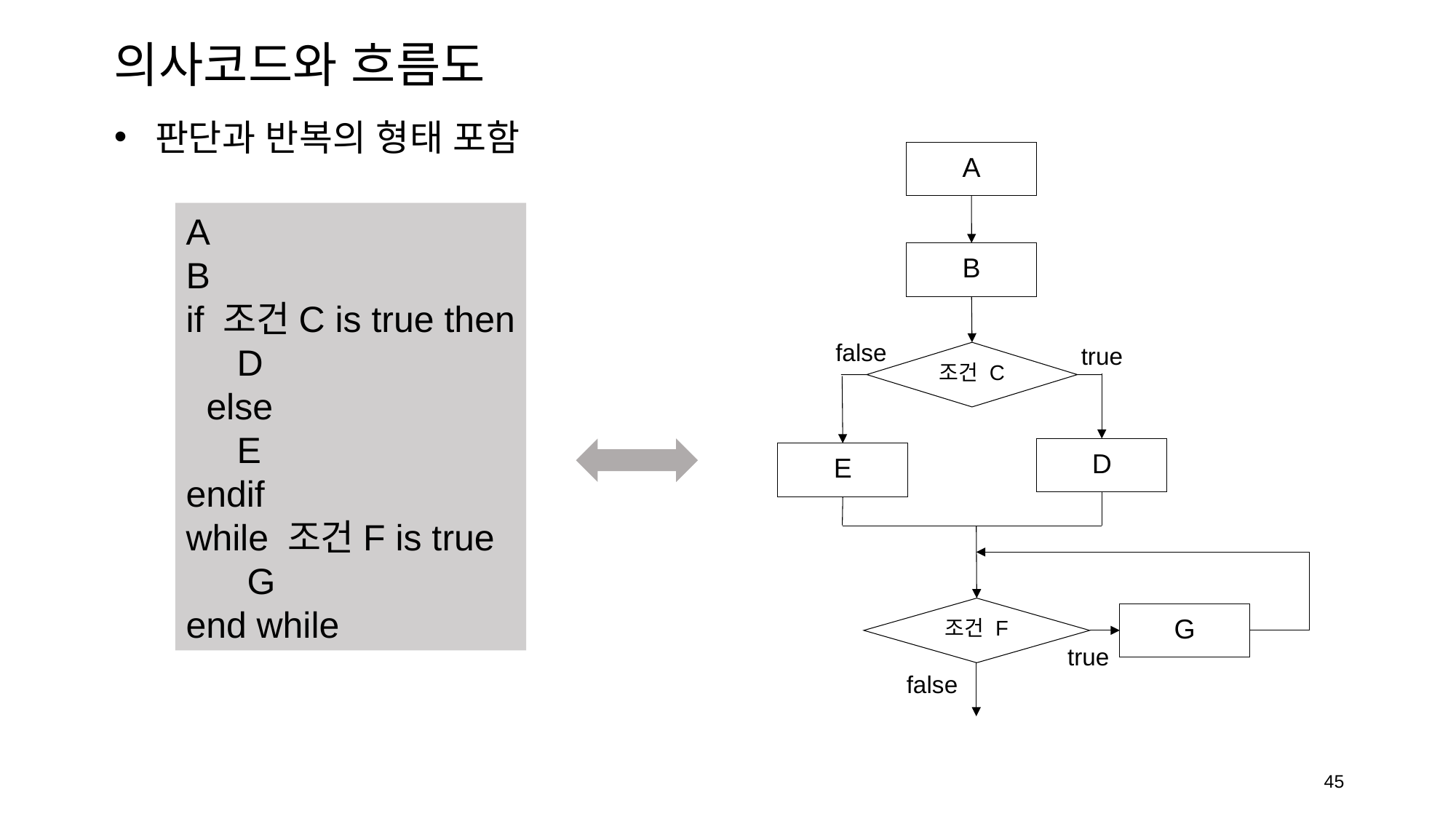

의사코드와 흐름도
판단과 반복의 형태 포함
A
A
B
if 조건C is true then
     D
  else
     E
endif
while 조건F is true
      G
end while
B
false
true
조건 C

D
E
조건 F
G
true
false
45